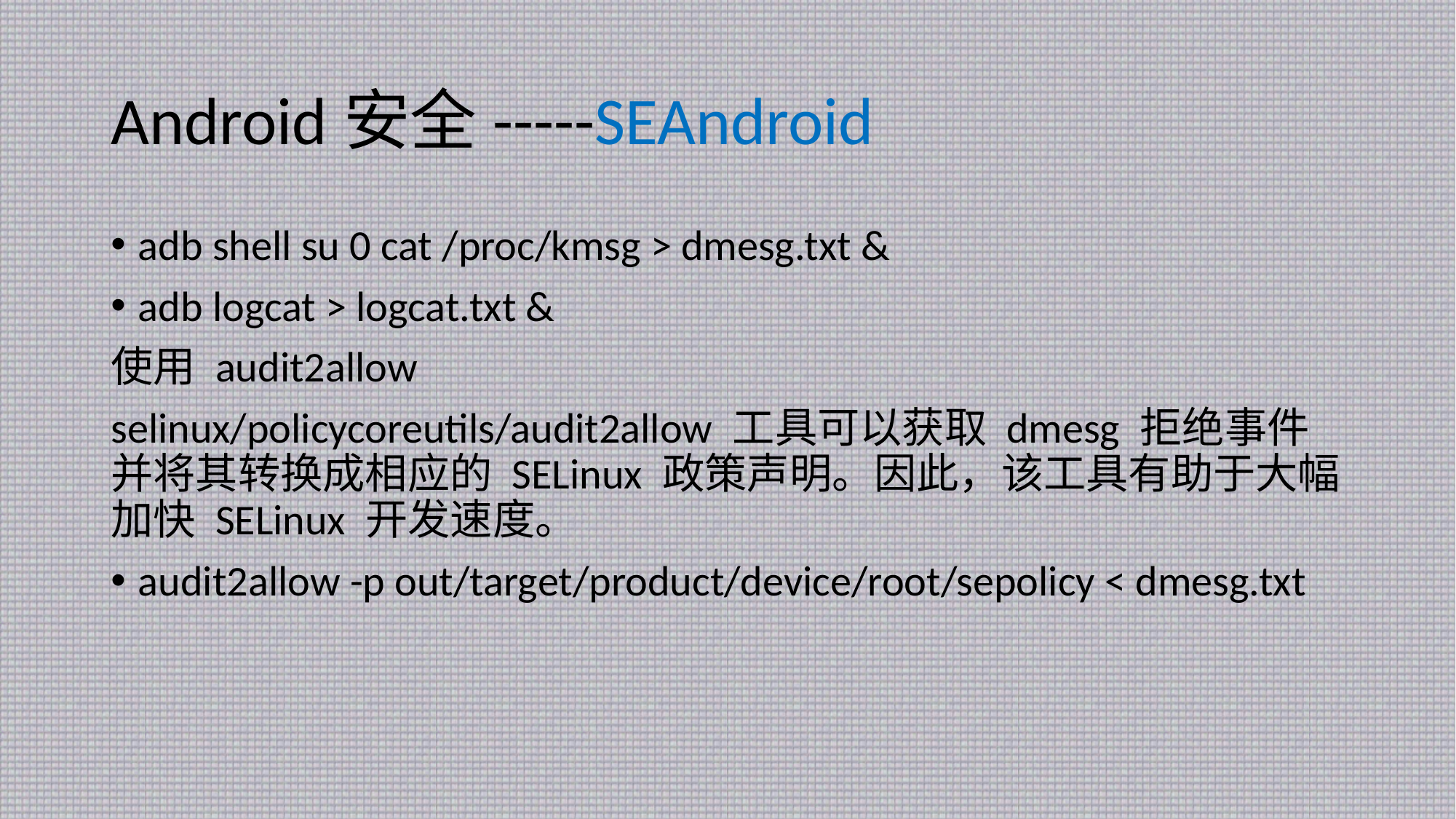

# Android安全-----SEAndroid
adb shell su 0 cat /proc/kmsg > dmesg.txt &
adb logcat > logcat.txt &
使用 audit2allow
selinux/policycoreutils/audit2allow 工具可以获取 dmesg 拒绝事件并将其转换成相应的 SELinux 政策声明。因此，该工具有助于大幅加快 SELinux 开发速度。
audit2allow -p out/target/product/device/root/sepolicy < dmesg.txt